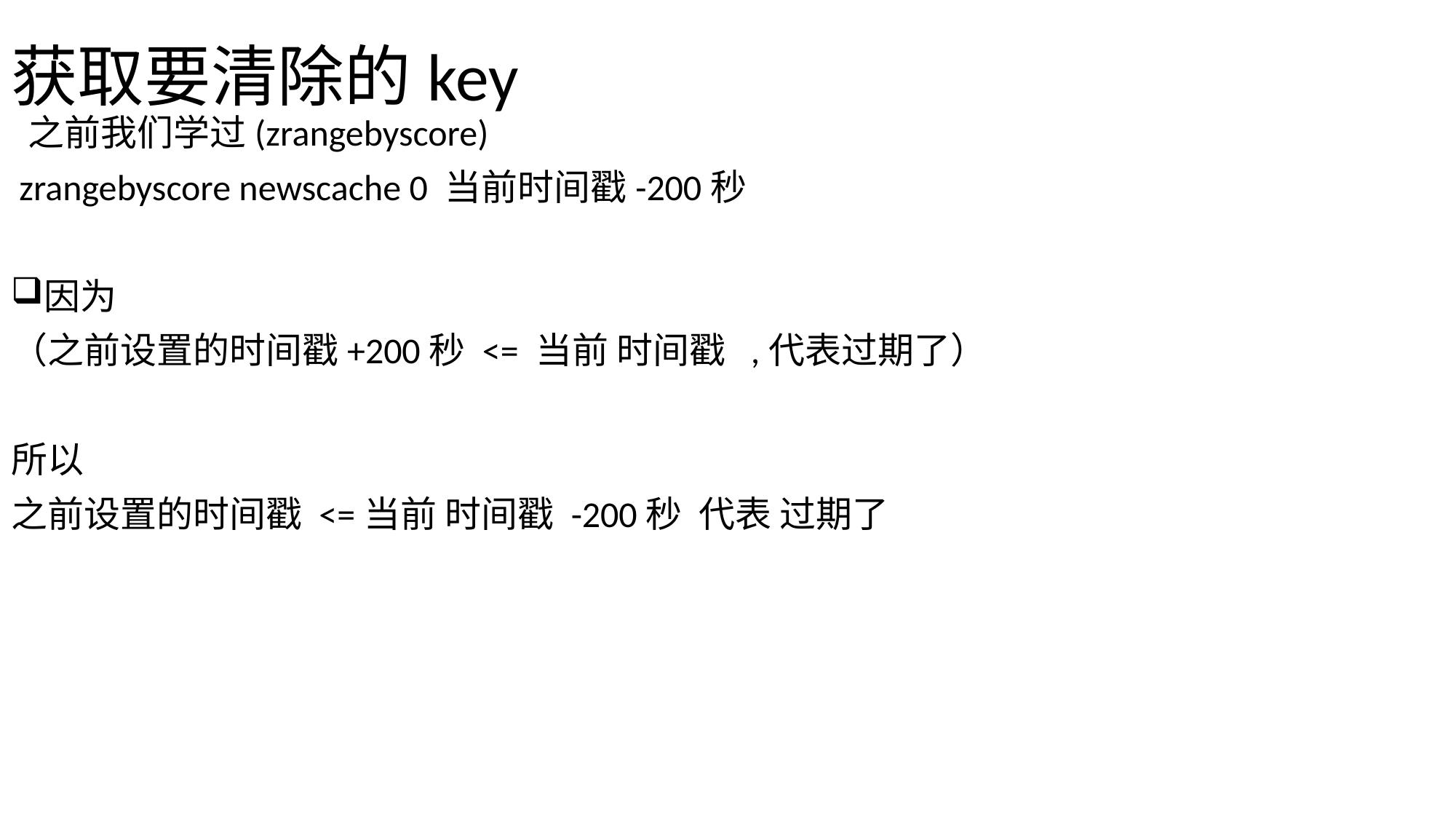

# 获取要清除的key
 之前我们学过(zrangebyscore)
 zrangebyscore newscache 0 当前时间戳-200秒

因为
（之前设置的时间戳+200秒 <= 当前 时间戳  ,代表过期了）

所以
之前设置的时间戳 <=当前 时间戳 -200秒  代表 过期了